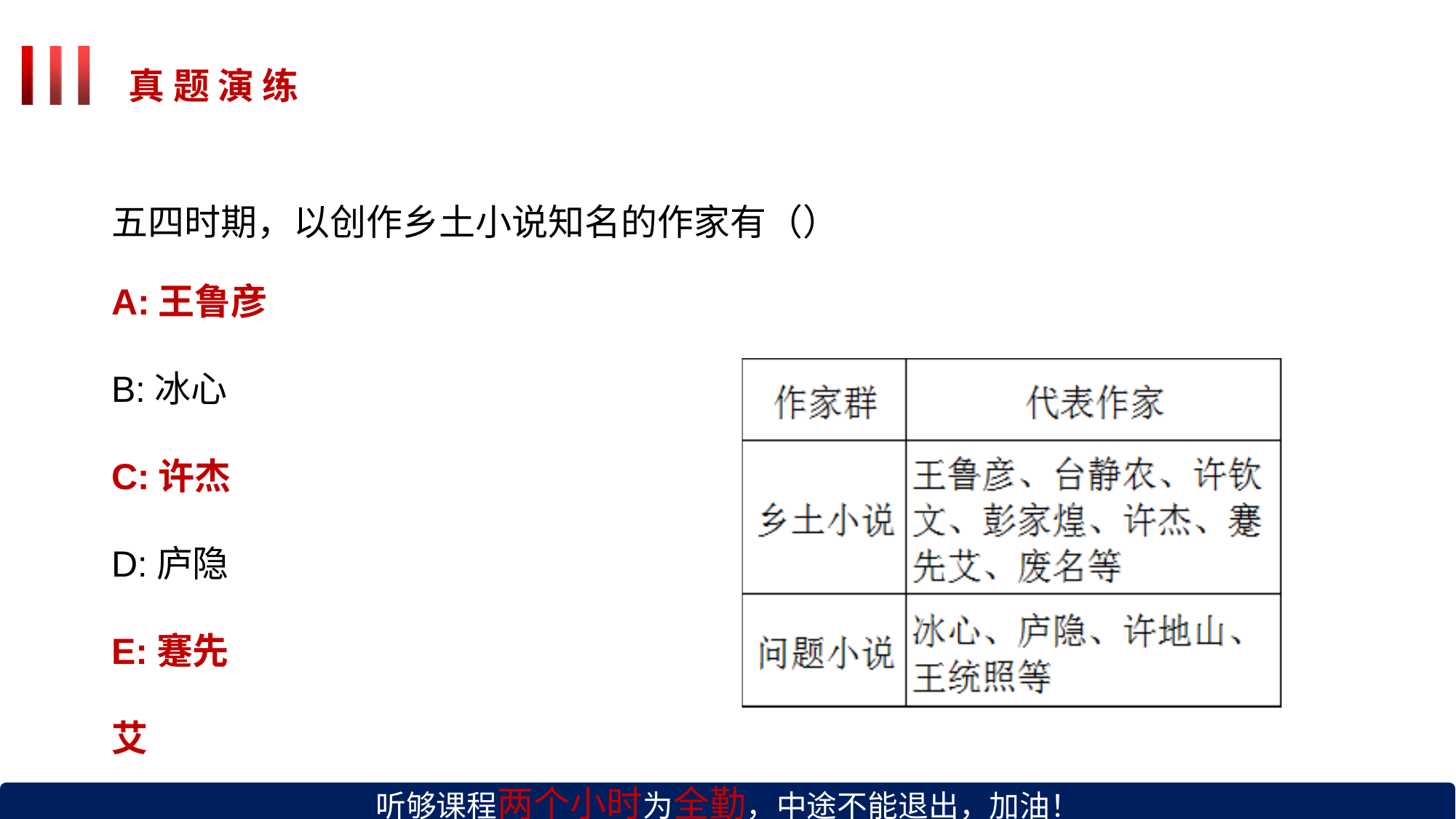

# 真 题 演 练
五四时期，以创作乡土小说知名的作家有（）

A:王鲁彦
B:冰心 C:许杰 D:庐隐 E:蹇先艾

听够课程两个小时为全勤，中途不能退出，加油！